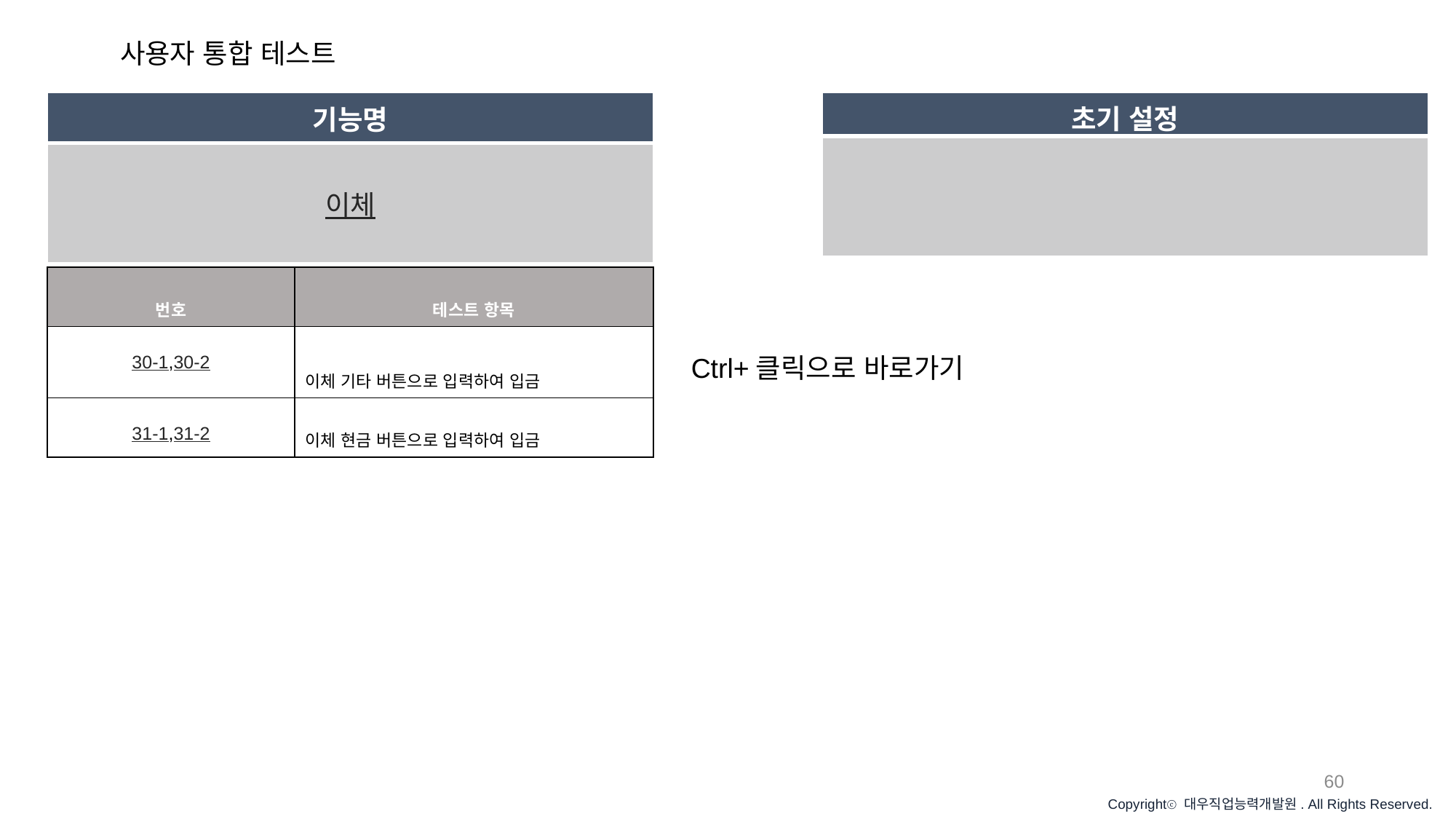

사용자 통합 테스트
| 초기 설정 |
| --- |
|  |
| 기능명 |
| --- |
| 이체 |
| 번호 | 테스트 항목 |
| --- | --- |
| 30-1,30-2 | 이체 기타 버튼으로 입력하여 입금 |
| 31-1,31-2 | 이체 현금 버튼으로 입력하여 입금 |
Ctrl+클릭으로 바로가기
60